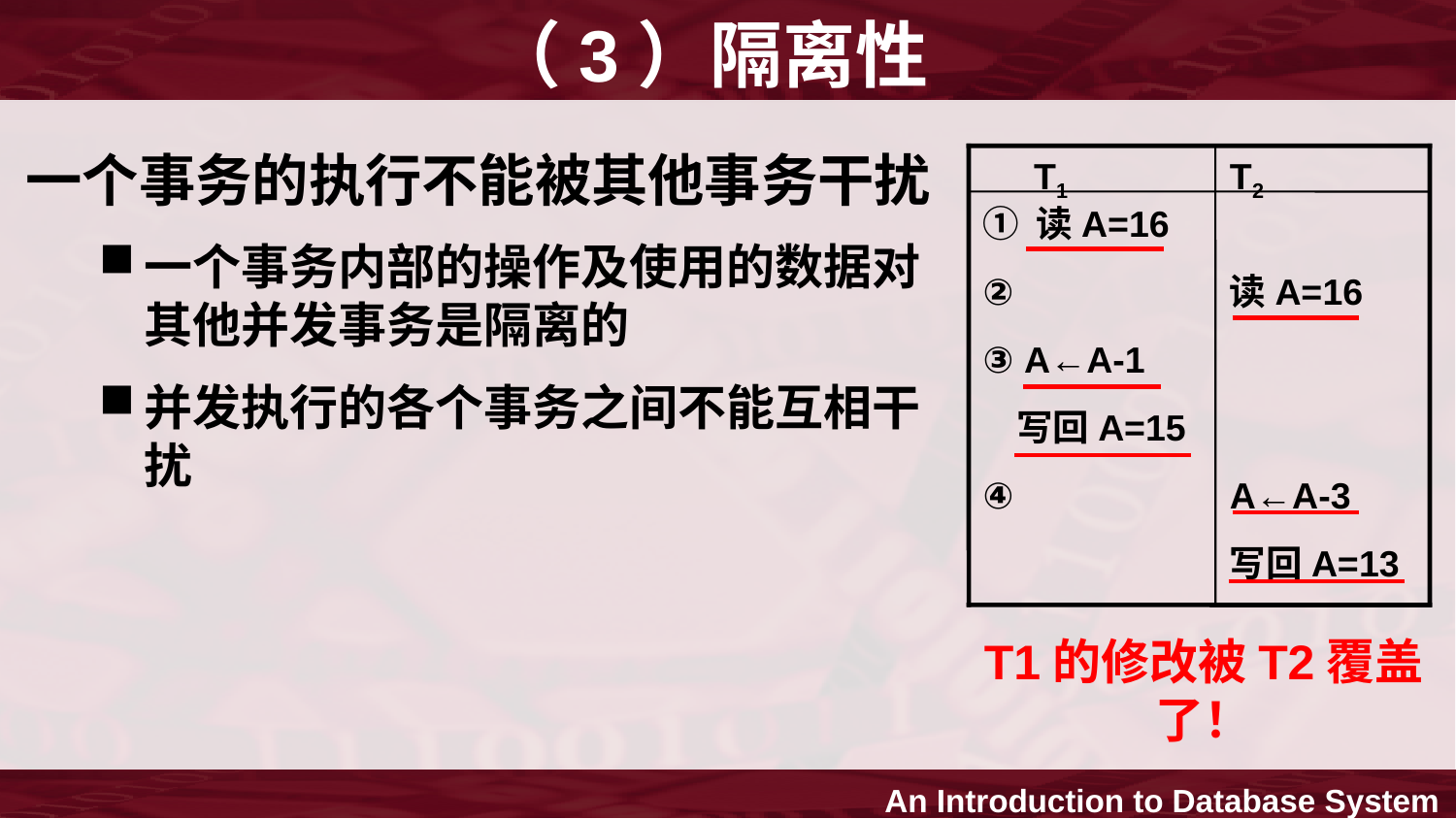

（3）隔离性
一个事务的执行不能被其他事务干扰
一个事务内部的操作及使用的数据对其他并发事务是隔离的
并发执行的各个事务之间不能互相干扰
     T1

T2

① 读A=16
②
③ A←A-1
   写回A=15
④

读A=16

A←A-3
写回A=13

T1的修改被T2覆盖了！